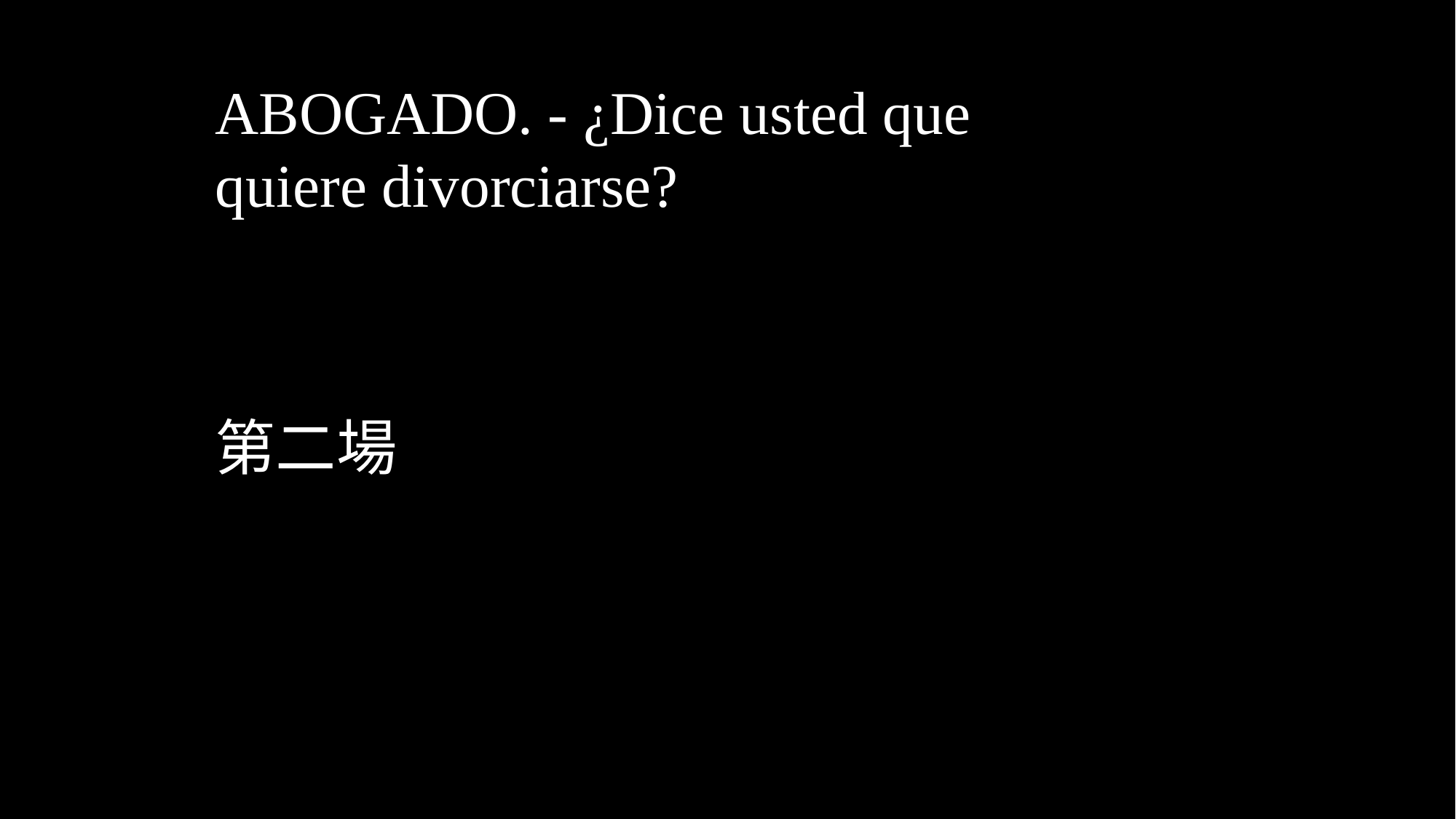

ABOGADO. - ¿Dice usted que quiere divorciarse?

第二場